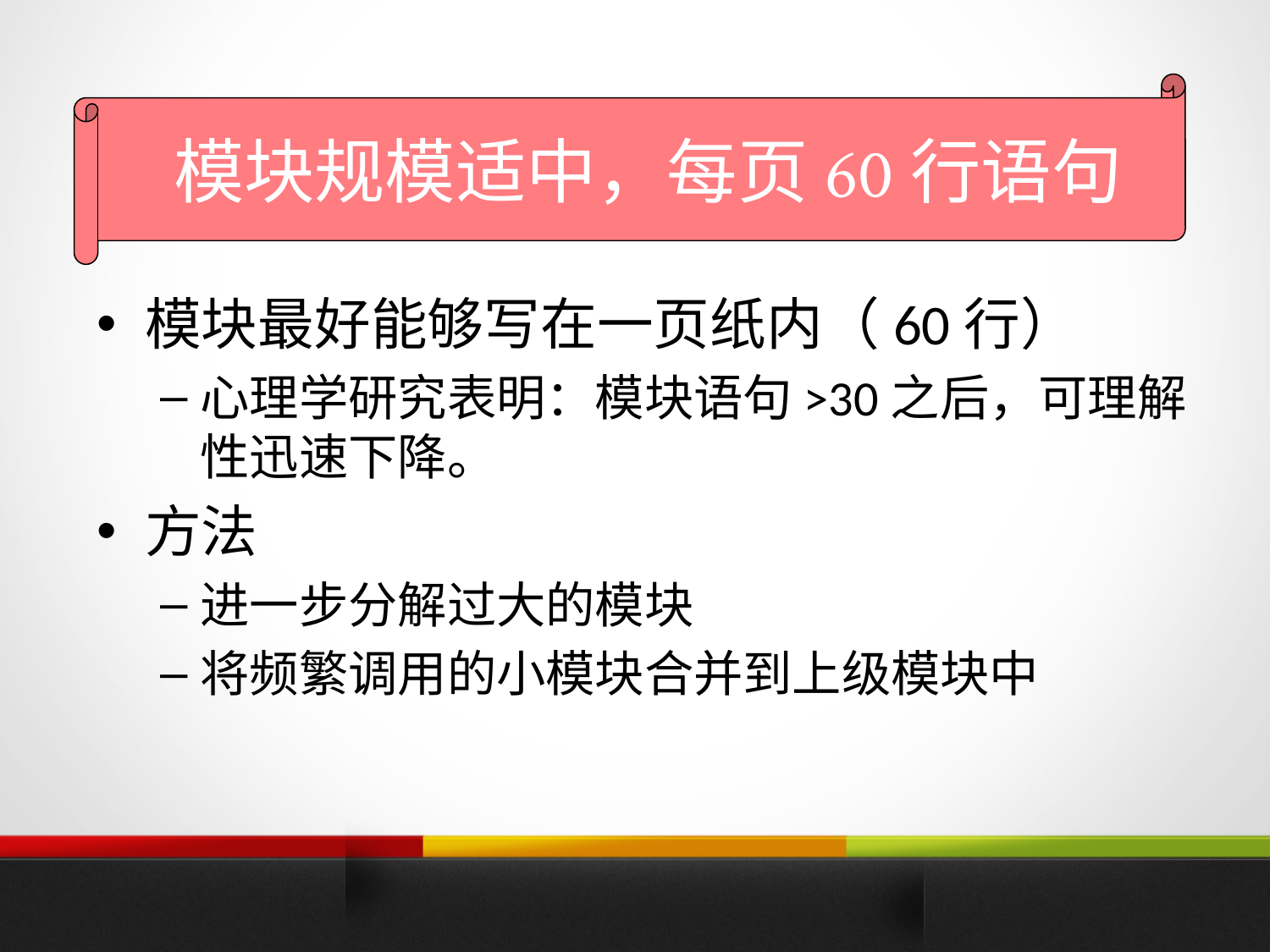

模块规模适中，每页60行语句
模块最好能够写在一页纸内（60行）
心理学研究表明：模块语句>30之后，可理解性迅速下降。
方法
进一步分解过大的模块
将频繁调用的小模块合并到上级模块中